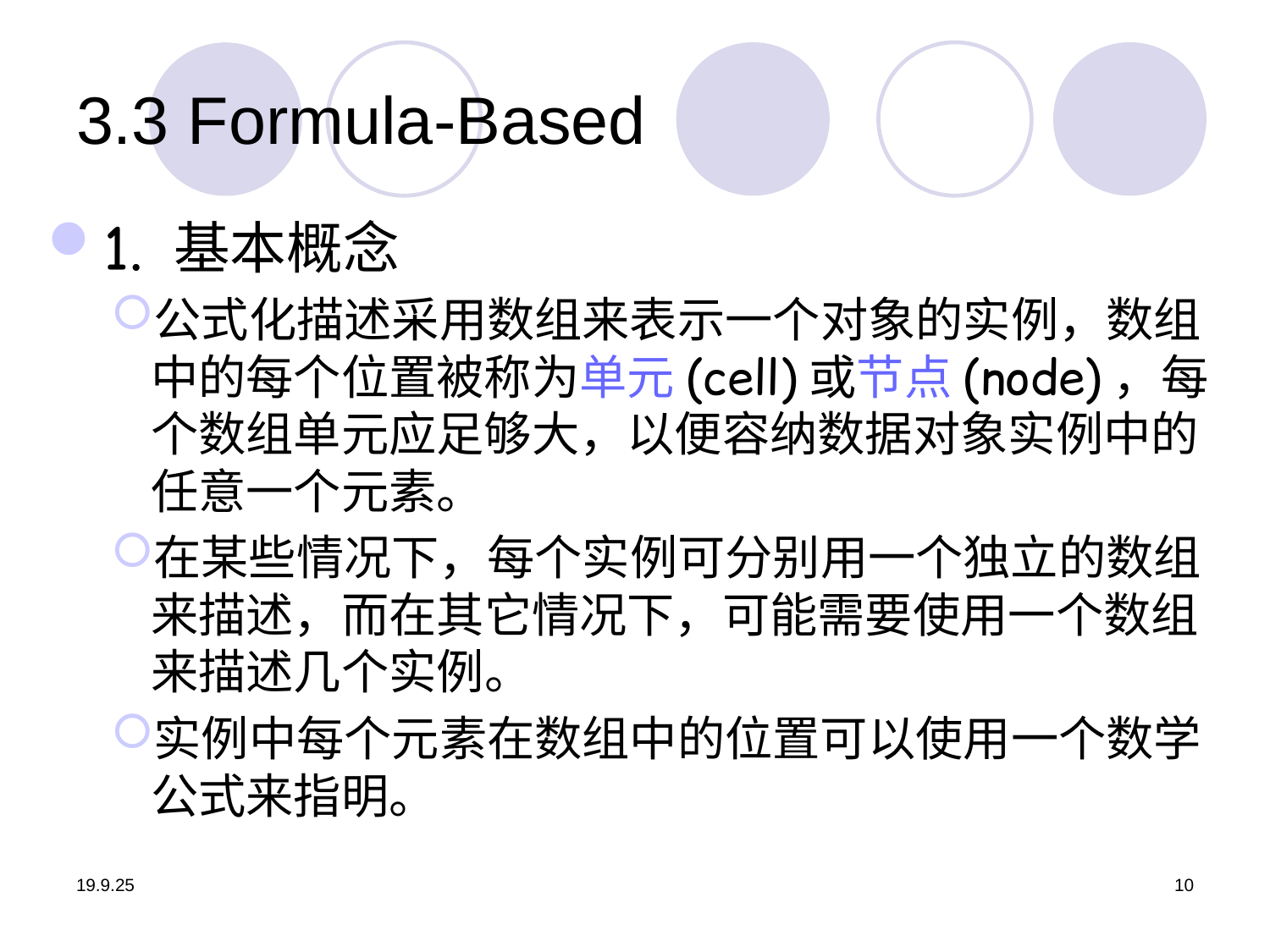

# 3.3 Formula-Based
1. 基本概念
公式化描述采用数组来表示一个对象的实例，数组中的每个位置被称为单元(cell)或节点(node)，每个数组单元应足够大，以便容纳数据对象实例中的任意一个元素。
在某些情况下，每个实例可分别用一个独立的数组来描述，而在其它情况下，可能需要使用一个数组来描述几个实例。
实例中每个元素在数组中的位置可以使用一个数学公式来指明。
19.9.25
10